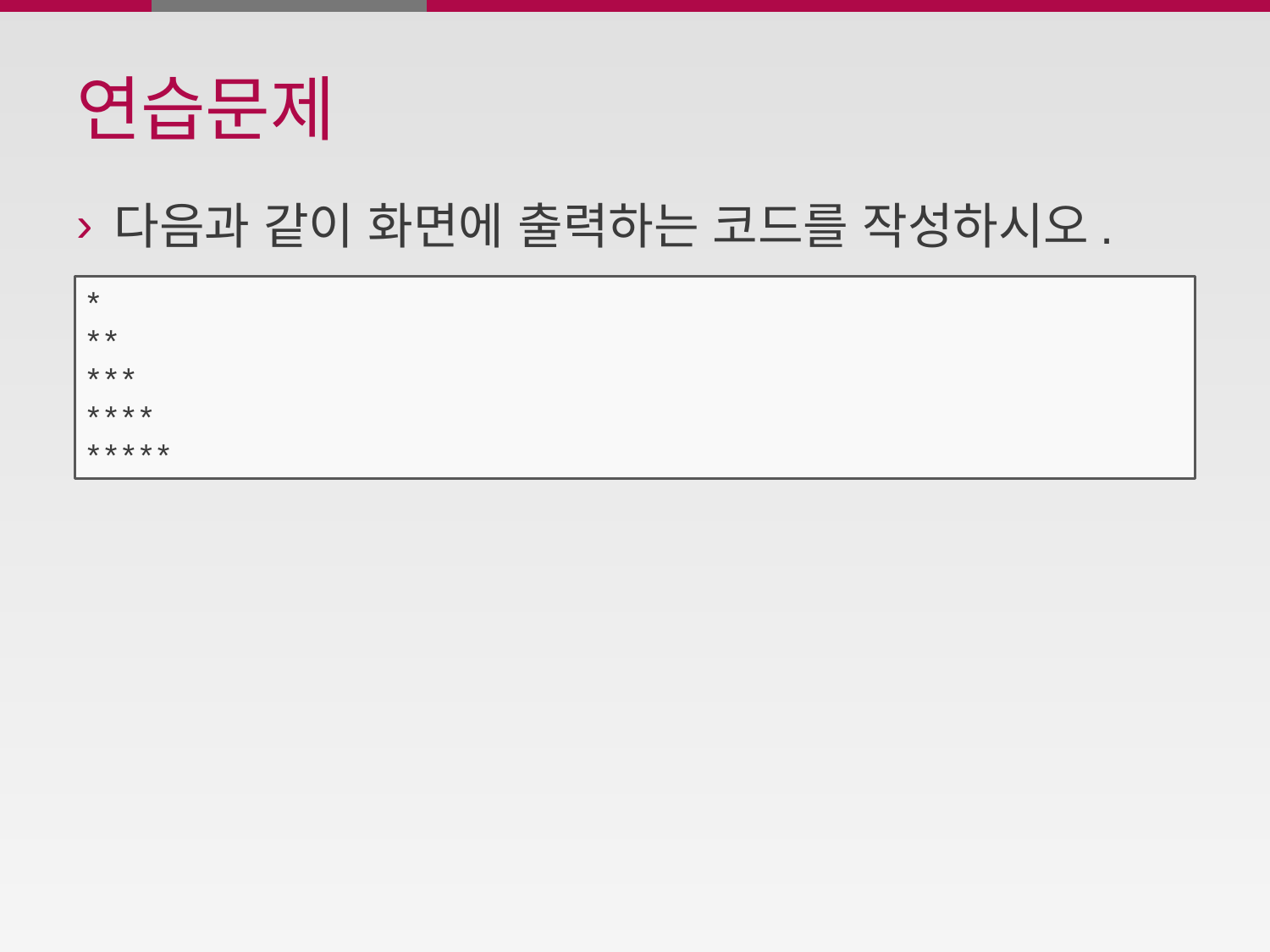

# 연습문제
다음과 같이 화면에 출력하는 코드를 작성하시오.
*
**
***
****
*****